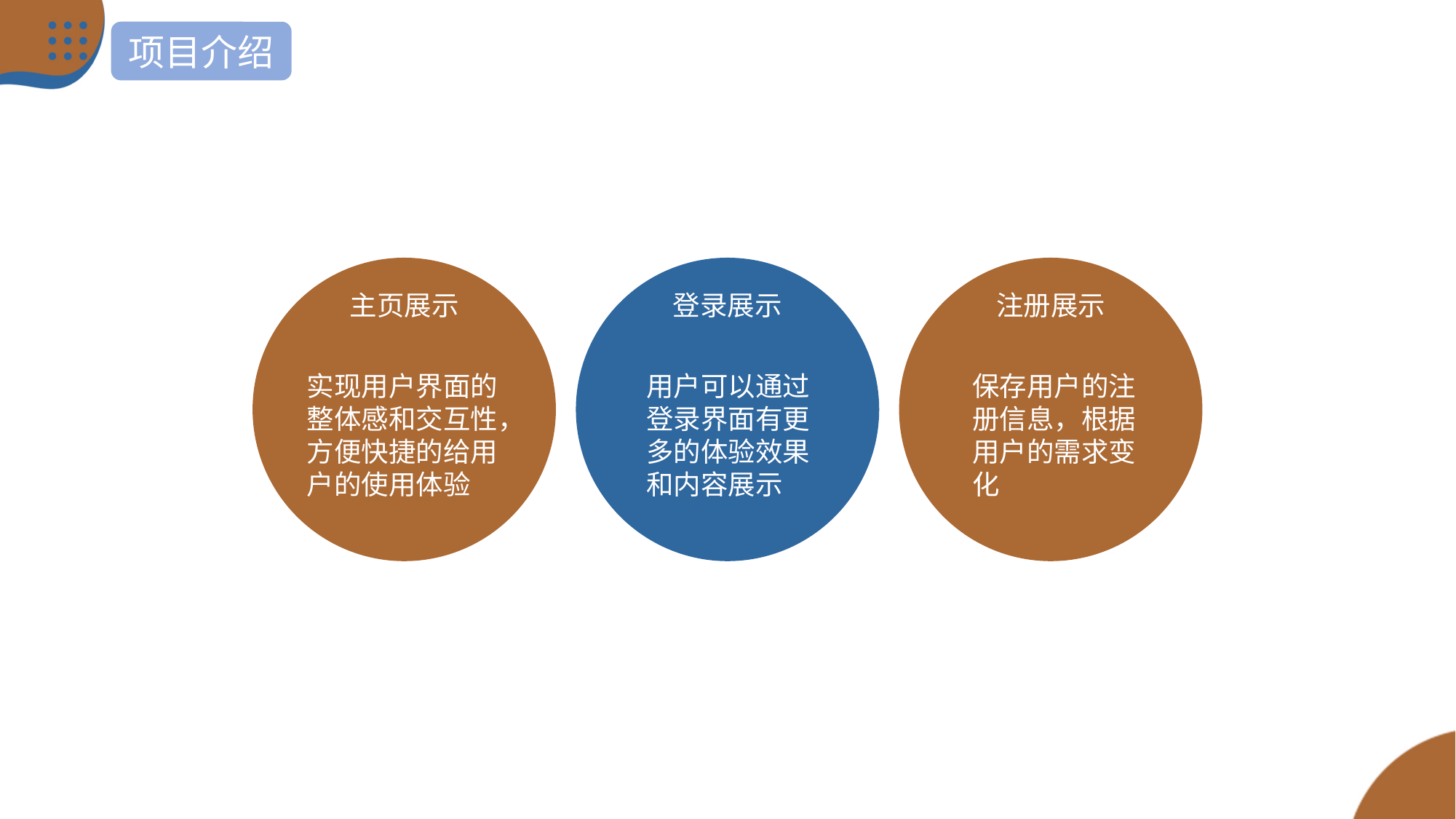

项目介绍

主页展示
登录展示
注册展示
实现用户界面的整体感和交互性，方便快捷的给用户的使用体验
用户可以通过登录界面有更多的体验效果和内容展示
保存用户的注册信息，根据用户的需求变化